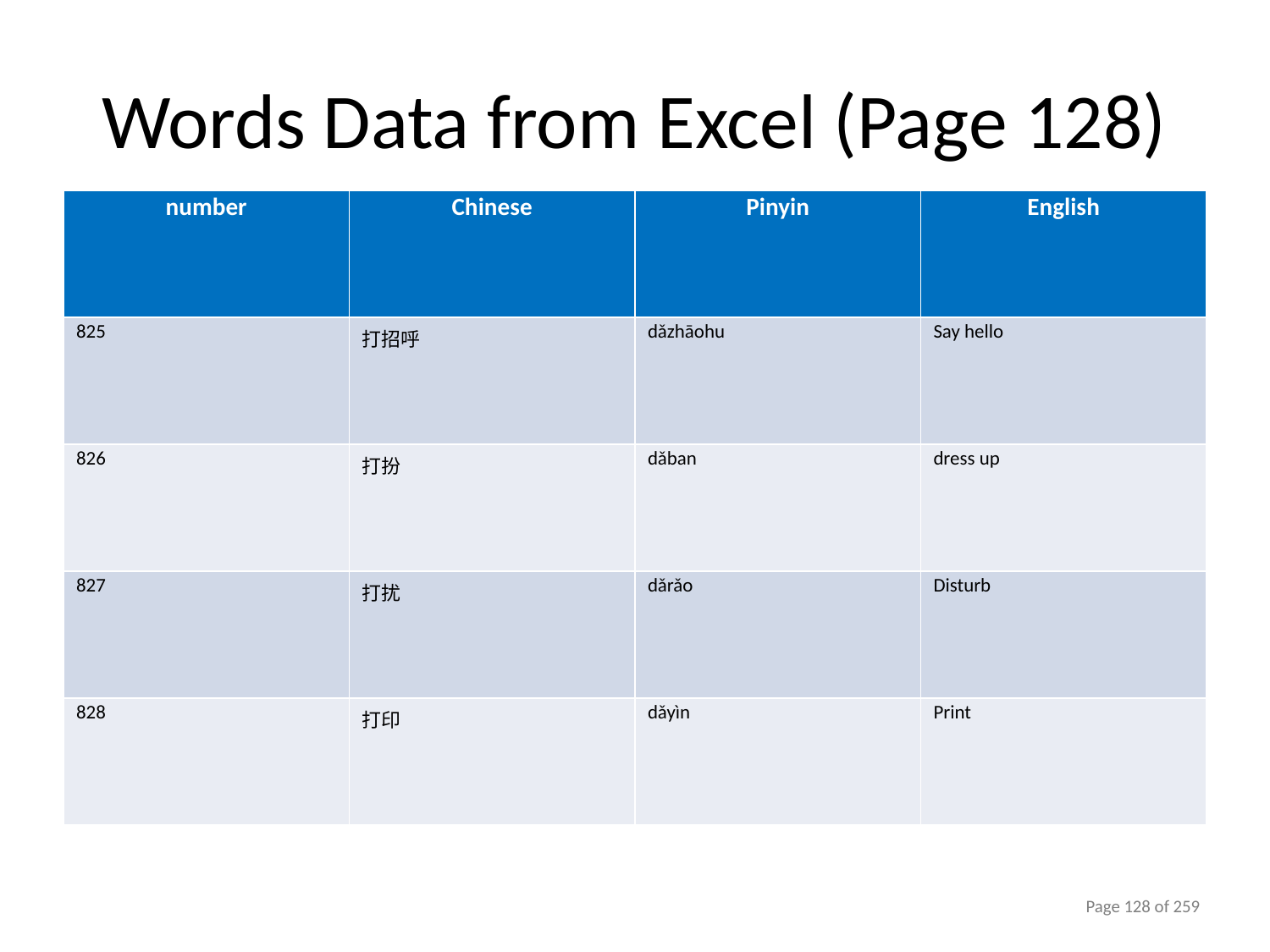

# Words Data from Excel (Page 128)
| number | Chinese | Pinyin | English |
| --- | --- | --- | --- |
| 825 | 打招呼 | dǎzhāohu | Say hello |
| 826 | 打扮 | dǎban | dress up |
| 827 | 打扰 | dǎrǎo | Disturb |
| 828 | 打印 | dǎyìn | Print |

Page 128 of 259